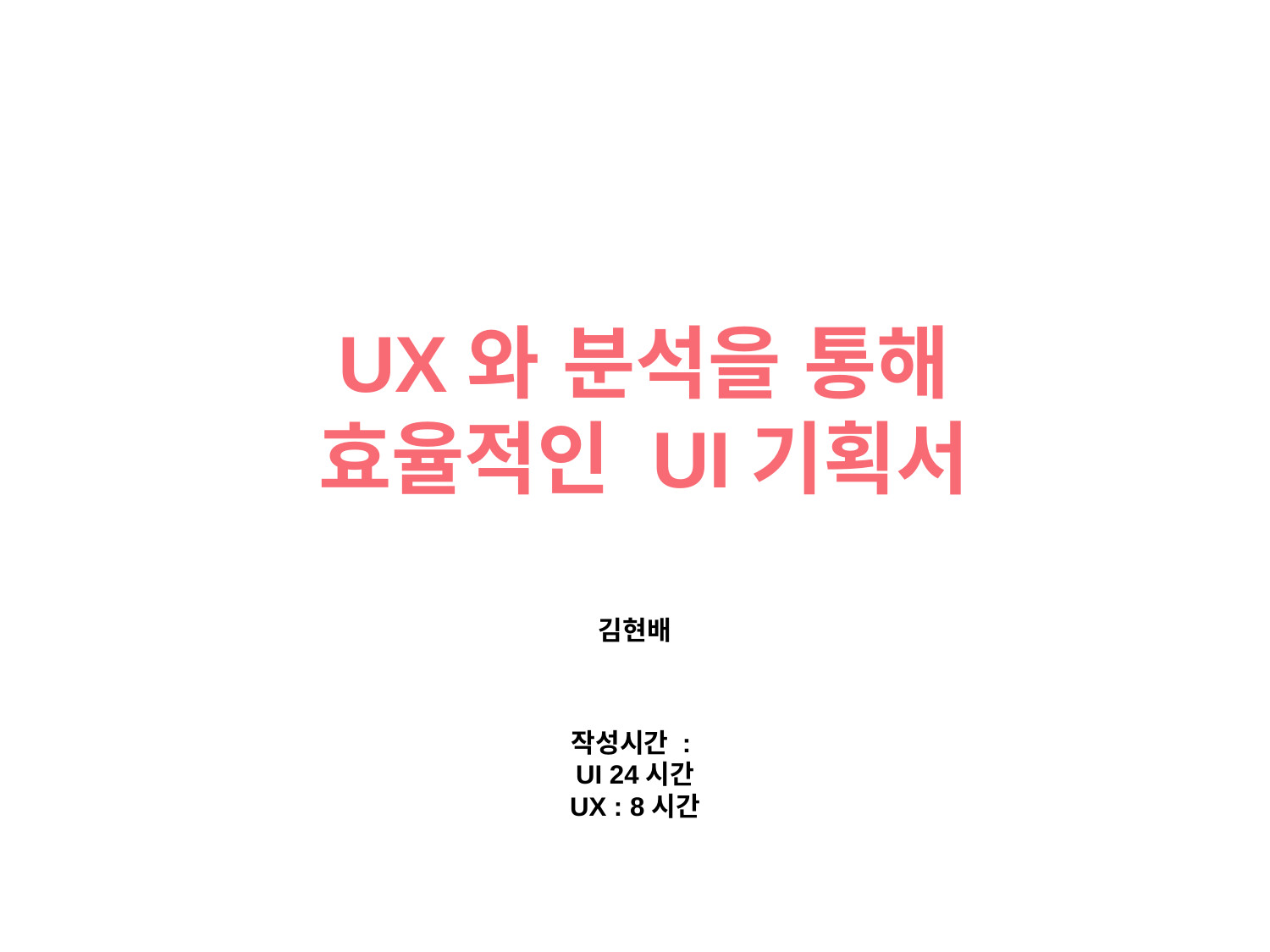

UX와 분석을 통해
효율적인 UI기획서
김현배
작성시간 :
UI 24시간
UX : 8시간